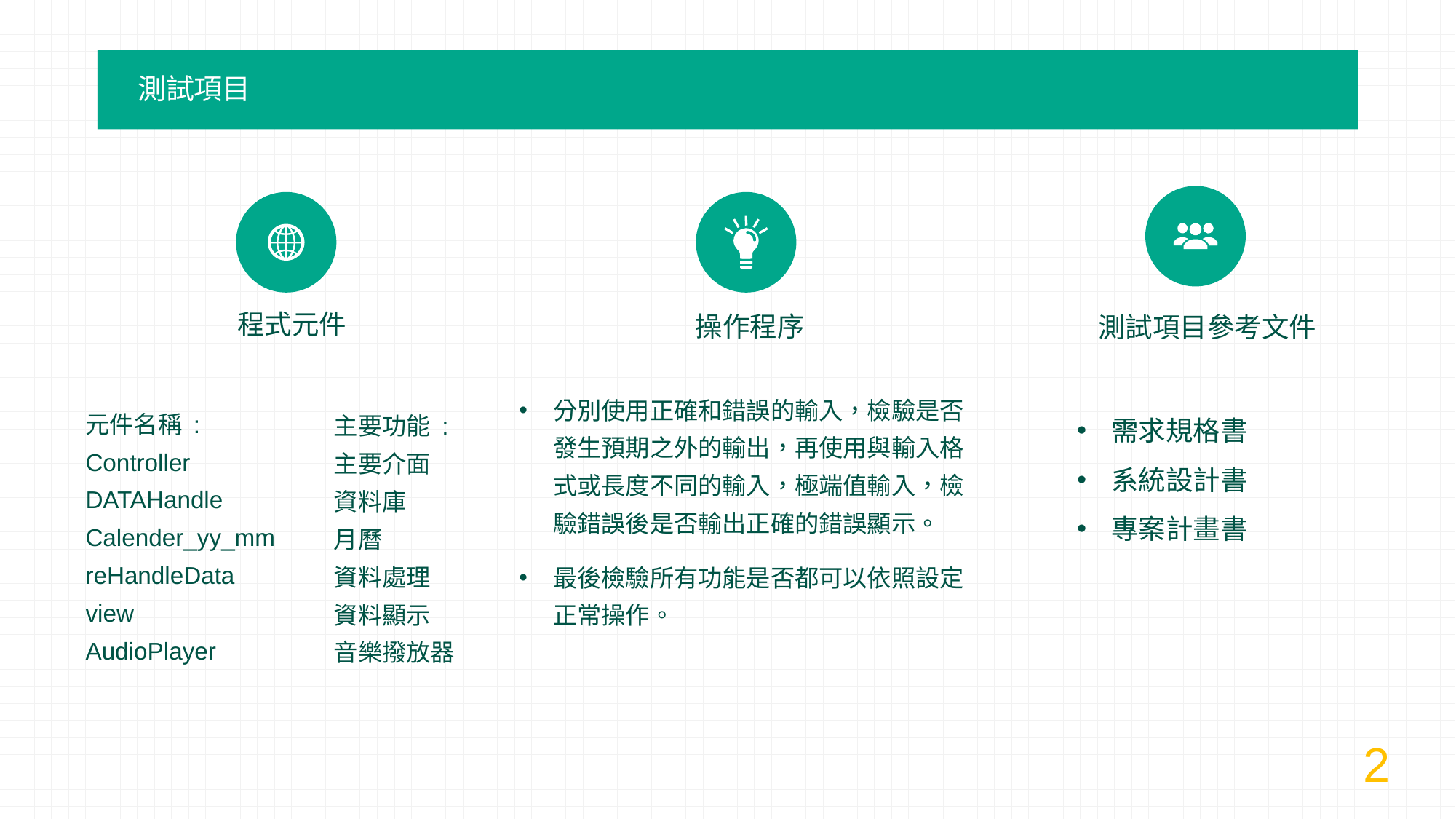

測試項目

程式元件
操作程序
測試項目參考文件
分別使用正確和錯誤的輸入，檢驗是否發生預期之外的輸出，再使用與輸入格式或長度不同的輸入，極端值輸入，檢驗錯誤後是否輸出正確的錯誤顯示。

最後檢驗所有功能是否都可以依照設定正常操作。
需求規格書
系統設計書
專案計畫書
元件名稱 :
Controller
DATAHandle
Calender_yy_mm
reHandleData
view
AudioPlayer
主要功能 :
主要介面
資料庫
月曆
資料處理
資料顯示
音樂撥放器
2